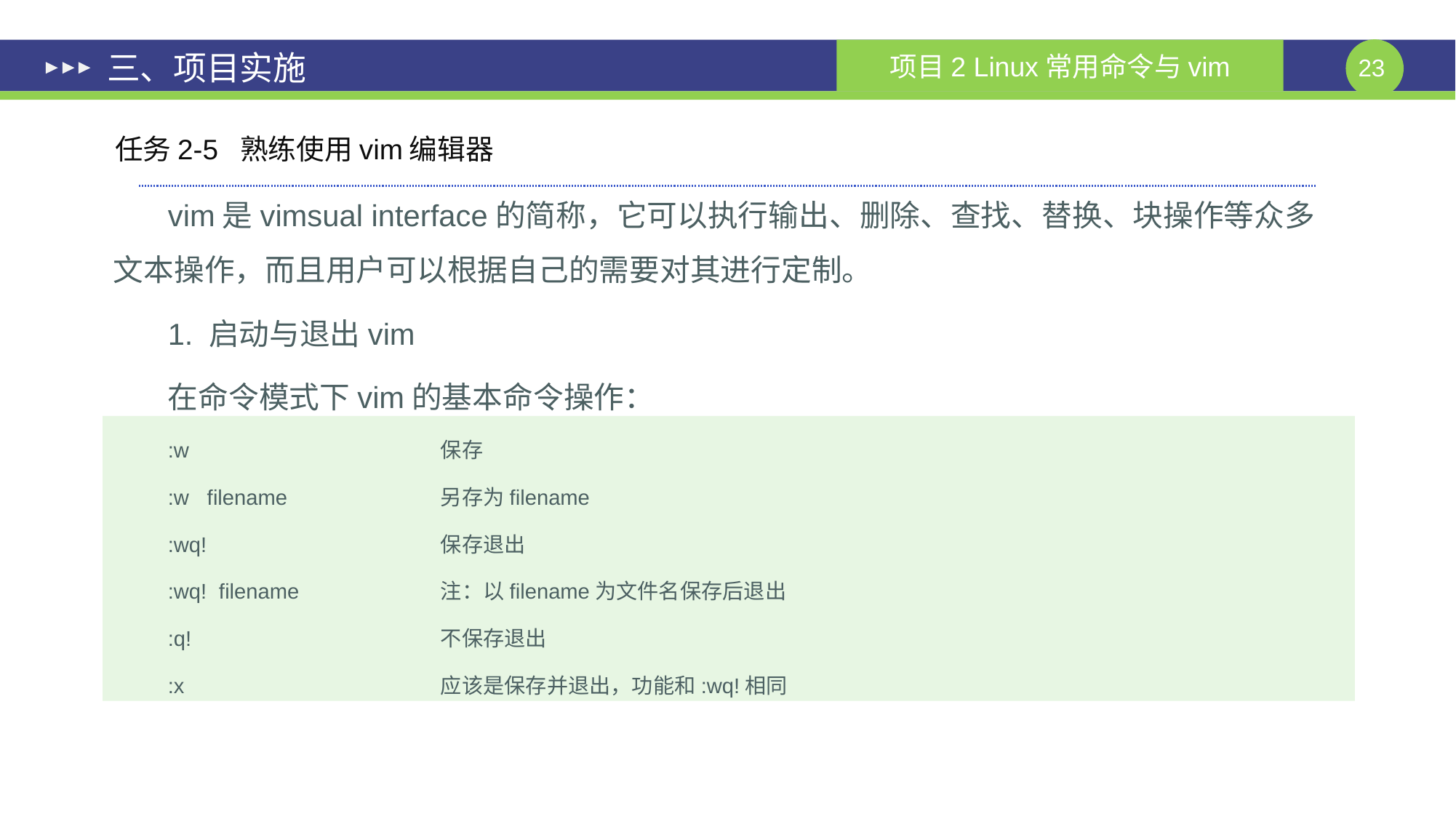

# 三、项目实施
任务2-5  熟练使用vim编辑器
vim是vimsual interface的简称，它可以执行输出、删除、查找、替换、块操作等众多文本操作，而且用户可以根据自己的需要对其进行定制。
1. 启动与退出vim
在命令模式下vim的基本命令操作：
:w               		保存
:w   filename   		另存为filename
:wq!             		保存退出
:wq!  filename 		注：以filename为文件名保存后退出
:q!            		不保存退出
:x            		应该是保存并退出，功能和:wq!相同